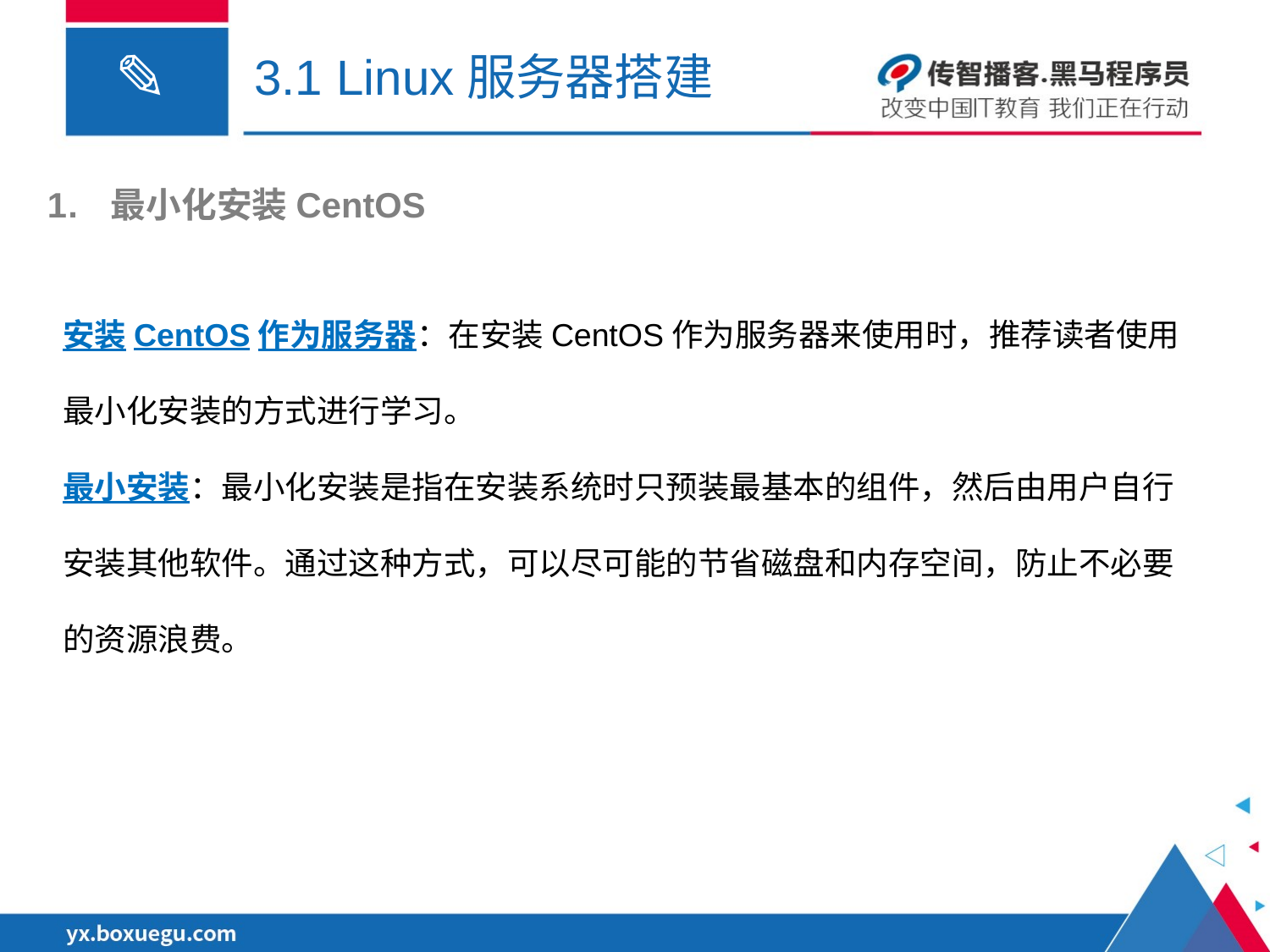

# 3.1 Linux服务器搭建
最小化安装CentOS
安装CentOS作为服务器：在安装CentOS作为服务器来使用时，推荐读者使用最小化安装的方式进行学习。
最小安装：最小化安装是指在安装系统时只预装最基本的组件，然后由用户自行安装其他软件。通过这种方式，可以尽可能的节省磁盘和内存空间，防止不必要的资源浪费。